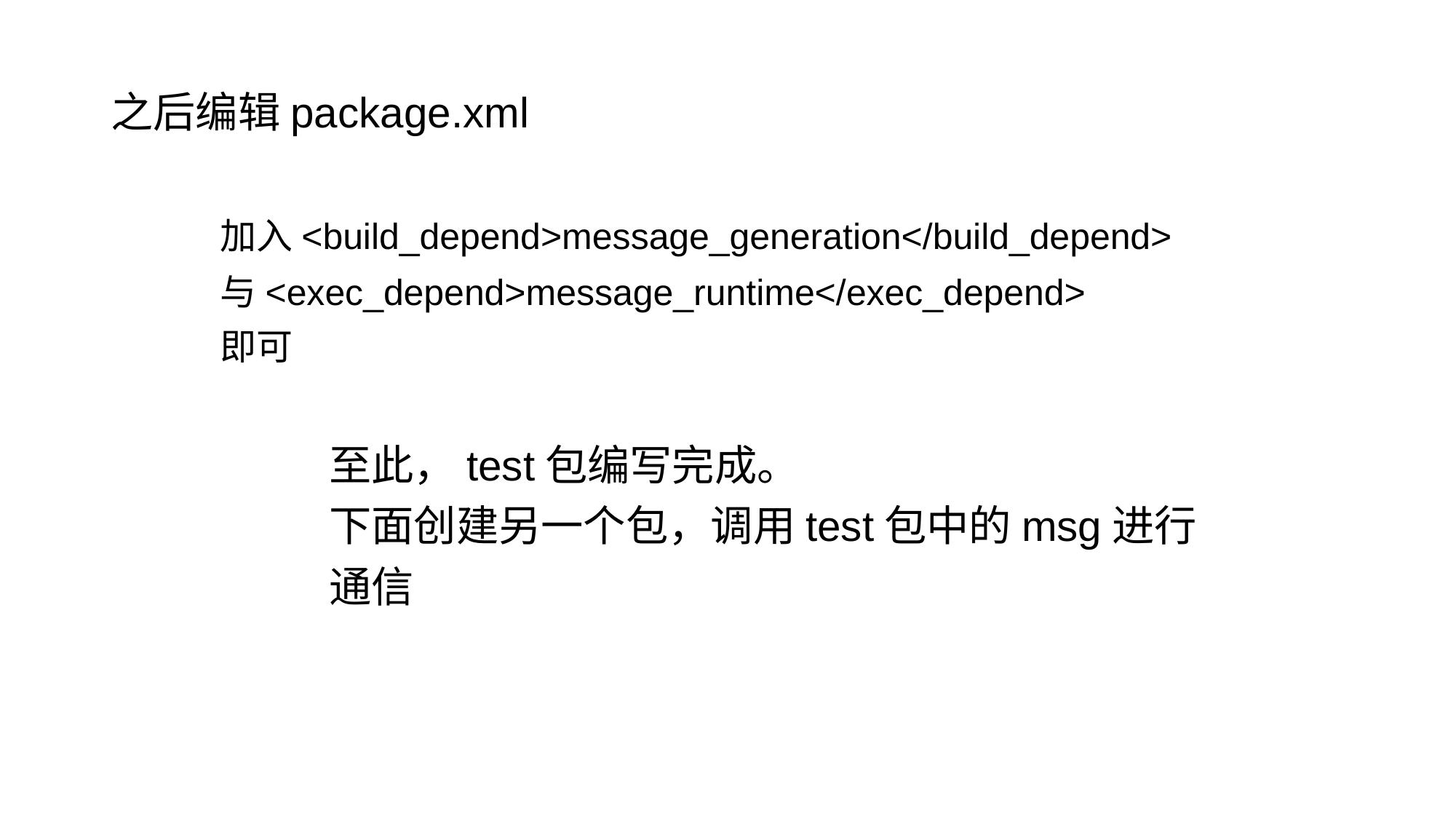

之后编辑package.xml

	加入<build_depend>message_generation</build_depend>
	与<exec_depend>message_runtime</exec_depend>
	即可

		至此，test包编写完成。
		下面创建另一个包，调用test包中的msg进行
		通信